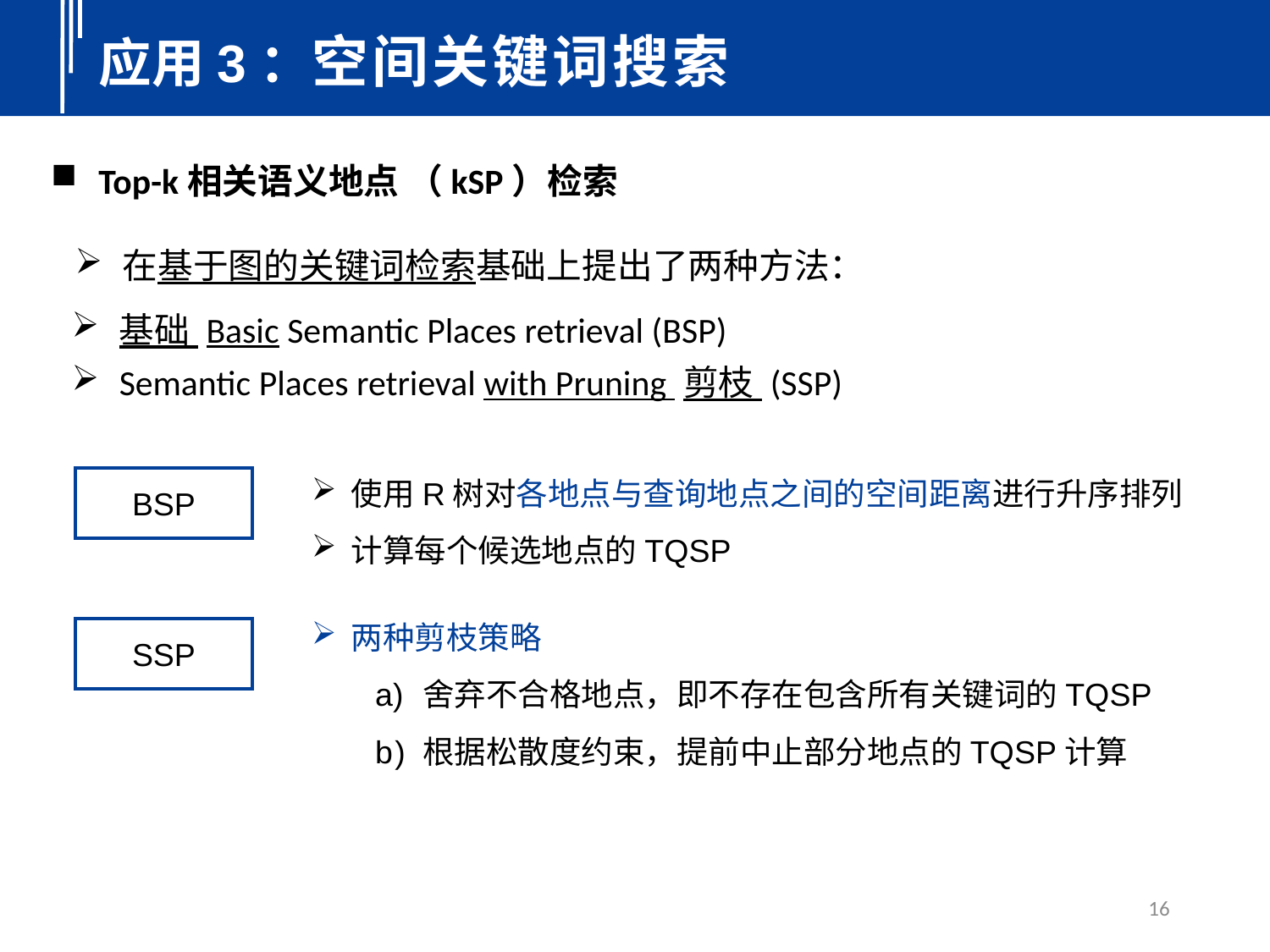

应用3：空间关键词搜索
Top-k相关语义地点 （kSP）检索
在基于图的关键词检索基础上提出了两种方法：
基础 Basic Semantic Places retrieval (BSP)
Semantic Places retrieval with Pruning 剪枝 (SSP)
使用R树对各地点与查询地点之间的空间距离进行升序排列
计算每个候选地点的TQSP
BSP
两种剪枝策略
舍弃不合格地点，即不存在包含所有关键词的TQSP
根据松散度约束，提前中止部分地点的TQSP计算
SSP
16